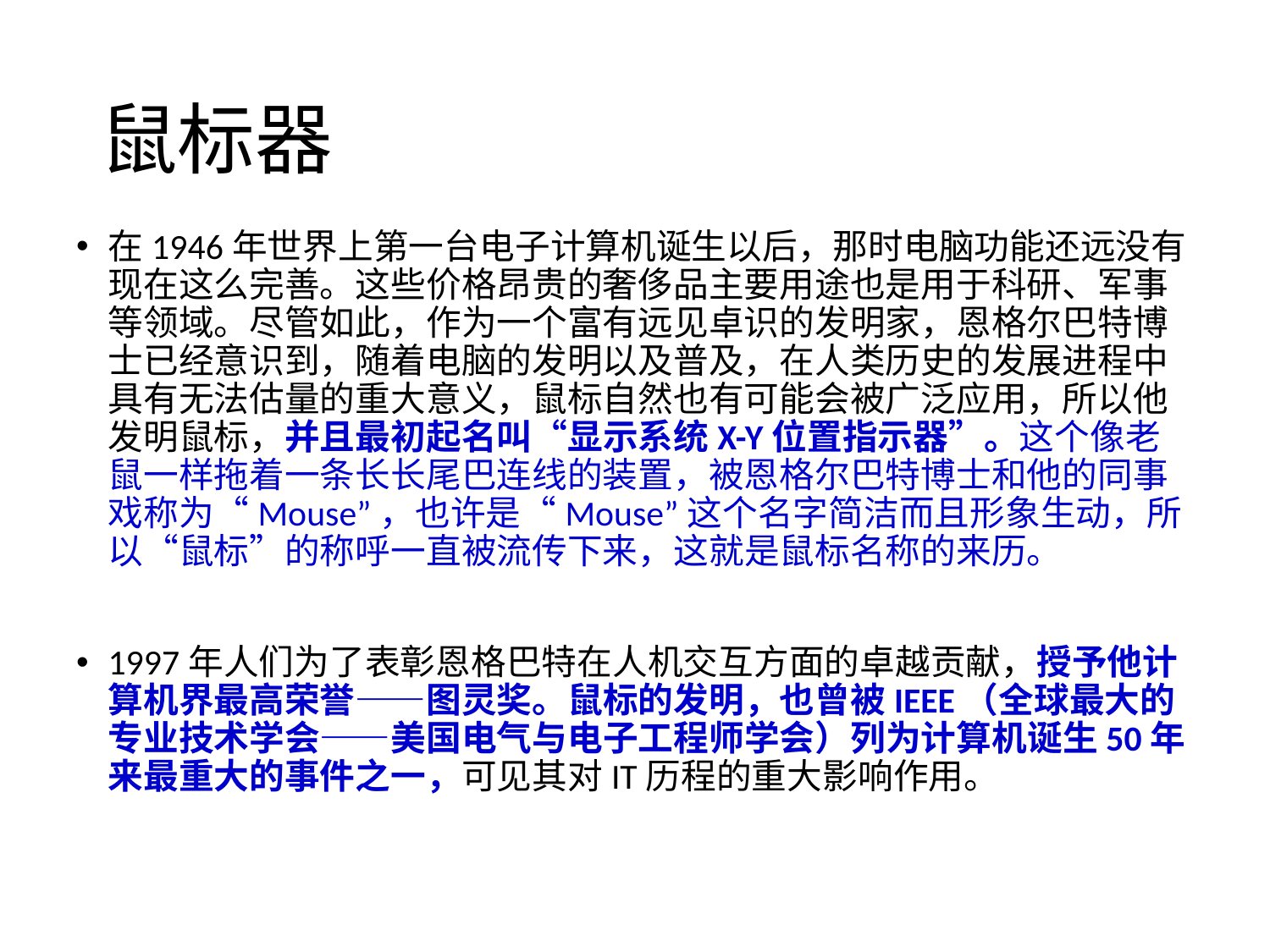

# 鼠标器
在1946年世界上第一台电子计算机诞生以后，那时电脑功能还远没有现在这么完善。这些价格昂贵的奢侈品主要用途也是用于科研、军事等领域。尽管如此，作为一个富有远见卓识的发明家，恩格尔巴特博士已经意识到，随着电脑的发明以及普及，在人类历史的发展进程中具有无法估量的重大意义，鼠标自然也有可能会被广泛应用，所以他发明鼠标，并且最初起名叫“显示系统X-Y位置指示器”。这个像老鼠一样拖着一条长长尾巴连线的装置，被恩格尔巴特博士和他的同事戏称为“Mouse”，也许是“Mouse”这个名字简洁而且形象生动，所以“鼠标”的称呼一直被流传下来，这就是鼠标名称的来历。

1997年人们为了表彰恩格巴特在人机交互方面的卓越贡献，授予他计算机界最高荣誉——图灵奖。鼠标的发明，也曾被IEEE（全球最大的专业技术学会——美国电气与电子工程师学会）列为计算机诞生50年来最重大的事件之一，可见其对IT历程的重大影响作用。